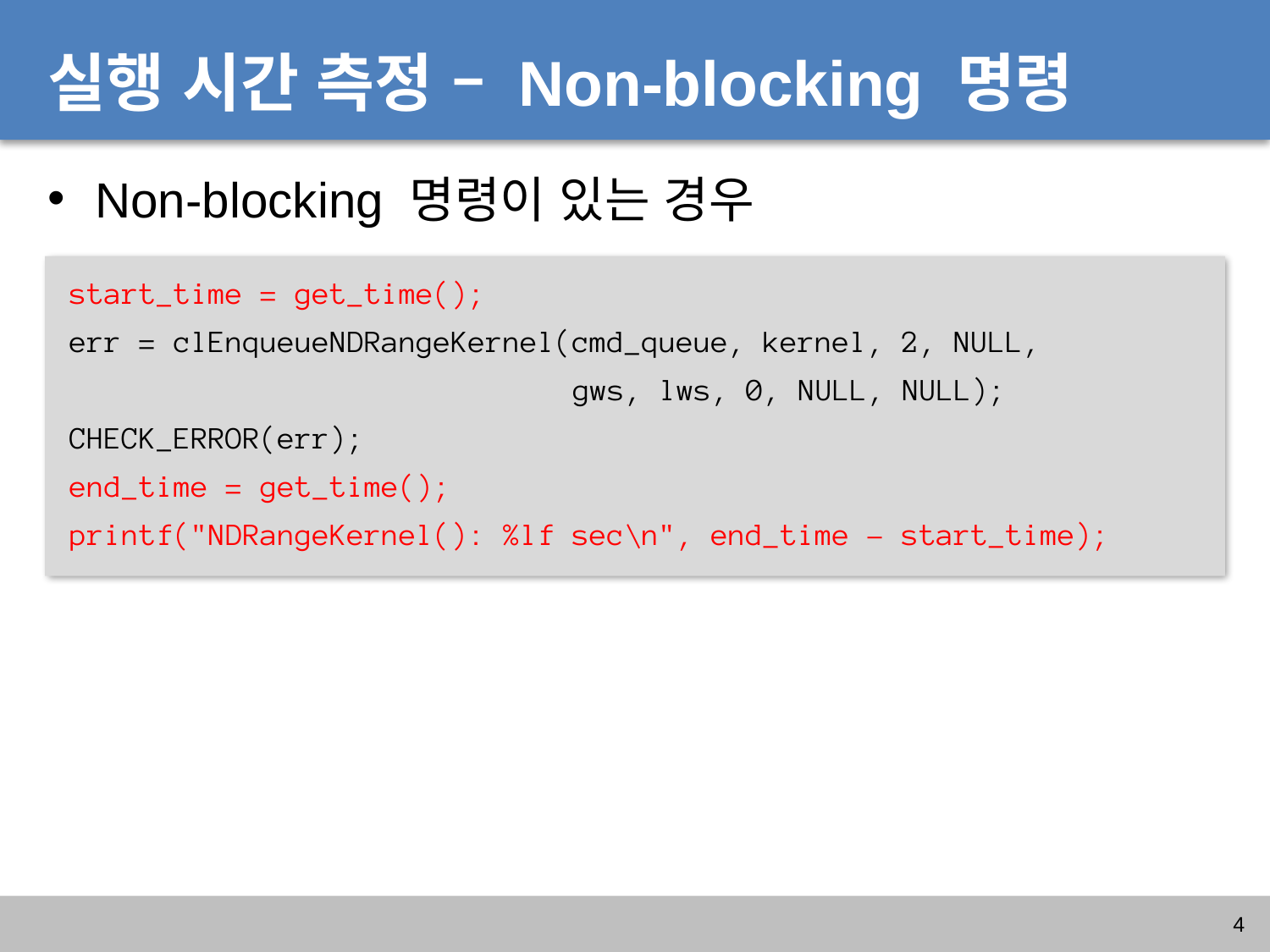

# 실행 시간 측정 – Non-blocking 명령
Non-blocking 명령이 있는 경우
start_time = get_time();
err = clEnqueueNDRangeKernel(cmd_queue, kernel, 2, NULL,
                             gws, lws, 0, NULL, NULL);
CHECK_ERROR(err);
end_time = get_time();
printf("NDRangeKernel(): %lf sec\n", end_time – start_time);

4